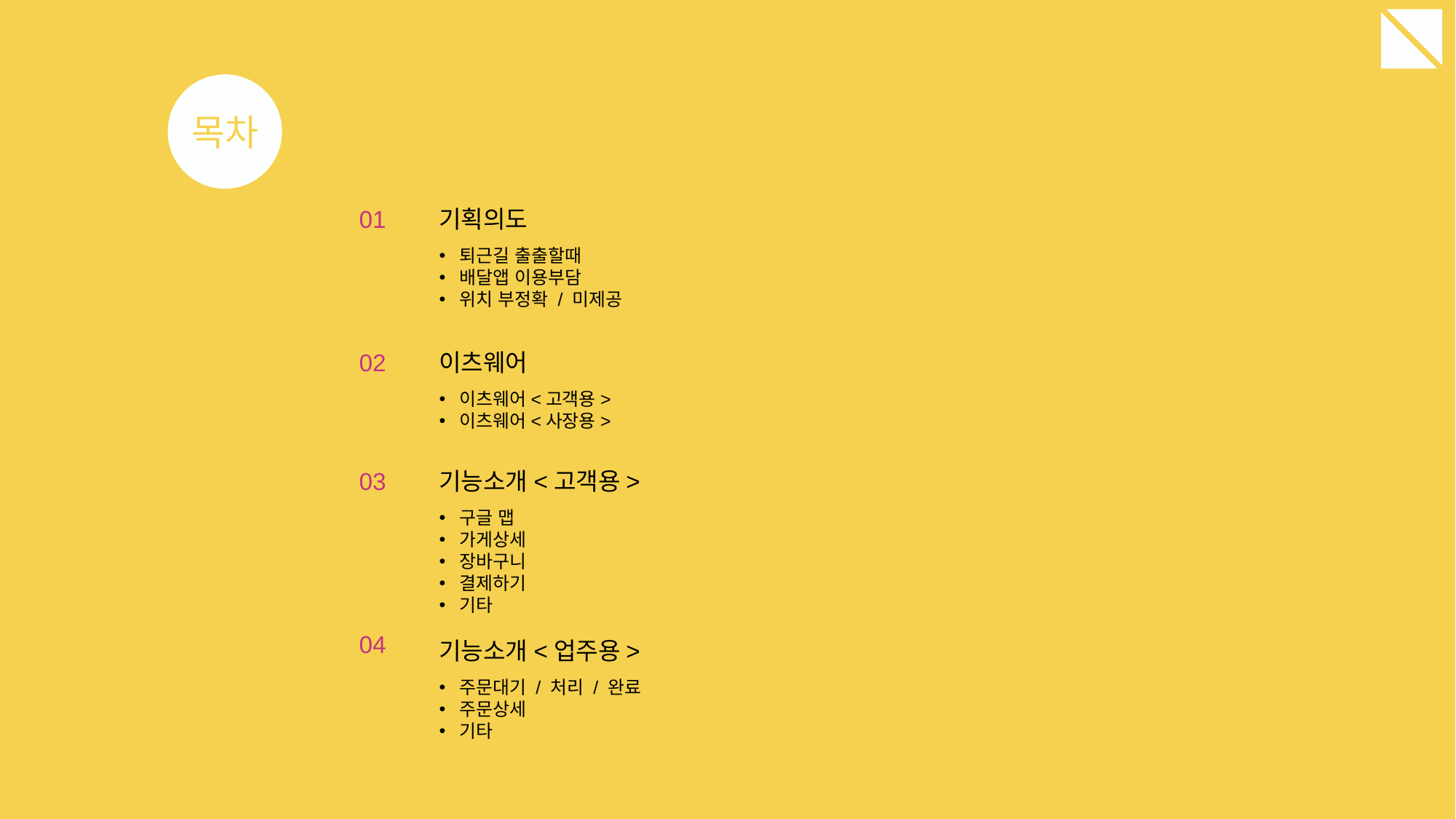

목차
01
기획의도
퇴근길 출출할때
배달앱 이용부담
위치 부정확 / 미제공
02
이츠웨어
이츠웨어<고객용>
이츠웨어<사장용>
기능소개<고객용>
03
구글 맵
가게상세
장바구니
결제하기
기타
04
기능소개<업주용>
주문대기 / 처리 / 완료
주문상세
기타